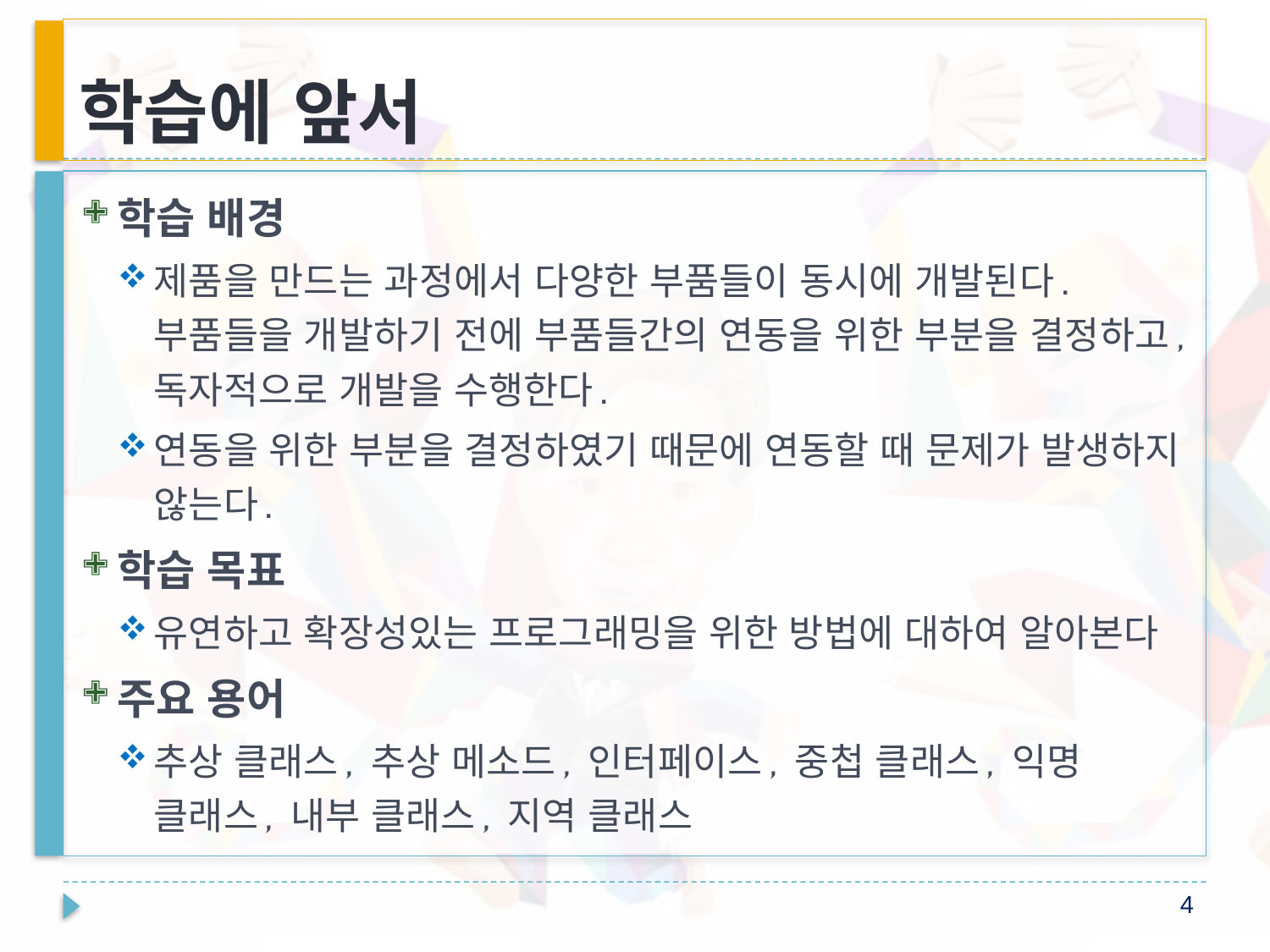

# 학습에 앞서
학습 배경
제품을 만드는 과정에서 다양한 부품들이 동시에 개발된다. 부품들을 개발하기 전에 부품들간의 연동을 위한 부분을 결정하고, 독자적으로 개발을 수행한다.
연동을 위한 부분을 결정하였기 때문에 연동할 때 문제가 발생하지 않는다.
학습 목표
유연하고 확장성있는 프로그래밍을 위한 방법에 대하여 알아본다
주요 용어
추상 클래스, 추상 메소드, 인터페이스, 중첩 클래스, 익명 클래스, 내부 클래스, 지역 클래스
4